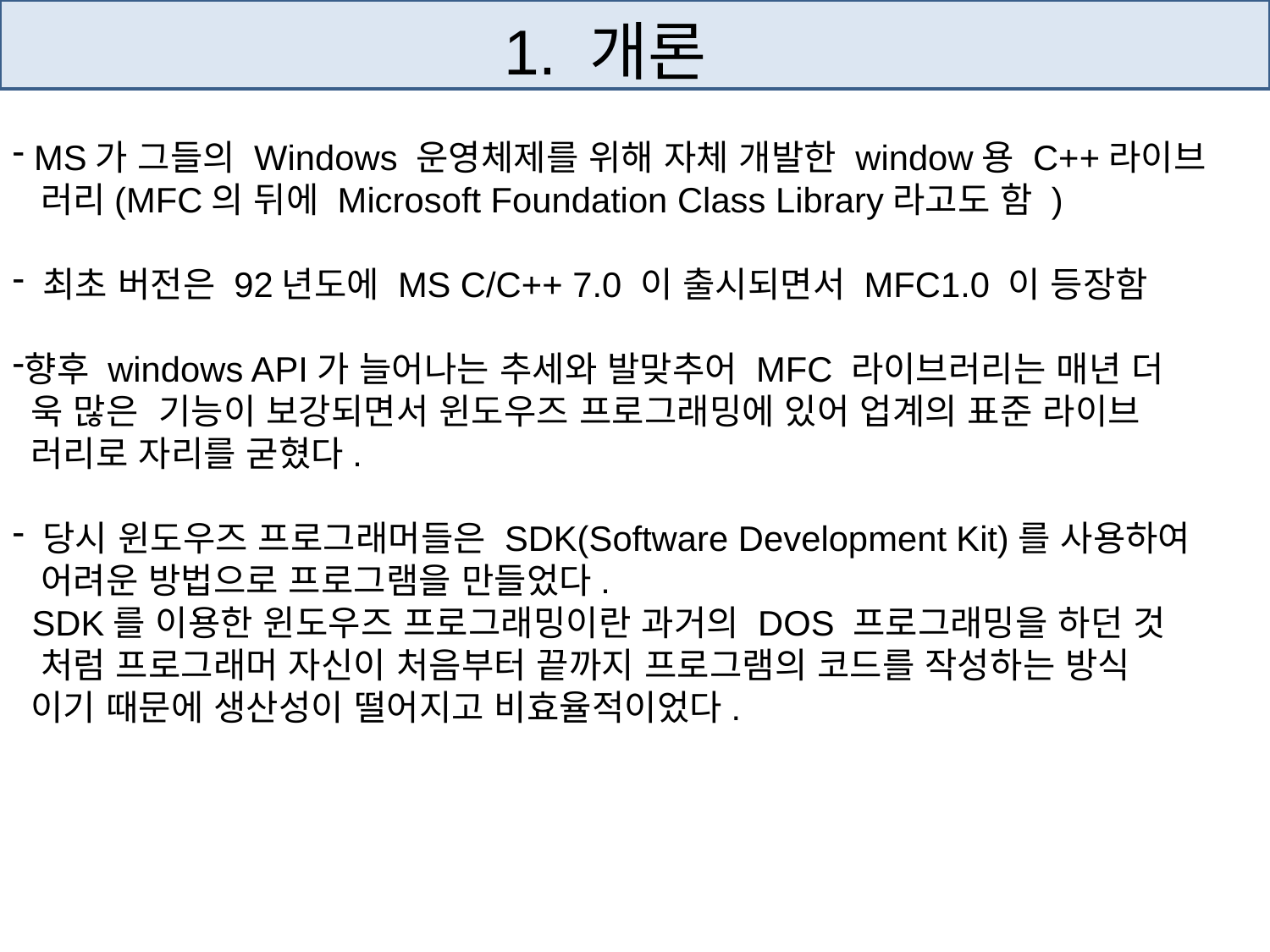

# 1. 개론
 MS가 그들의 Windows 운영체제를 위해 자체 개발한 window용 C++라이브
  러리(MFC의 뒤에 Microsoft Foundation Class Library라고도 함 )

 최초 버전은 92년도에 MS C/C++ 7.0 이 출시되면서 MFC1.0 이 등장함

향후 windows API가 늘어나는 추세와 발맞추어 MFC 라이브러리는 매년 더
 욱 많은  기능이 보강되면서 윈도우즈 프로그래밍에 있어 업계의 표준 라이브
 러리로 자리를 굳혔다.

 당시 윈도우즈 프로그래머들은 SDK(Software Development Kit)를 사용하여
  어려운 방법으로 프로그램을 만들었다.
  SDK를 이용한 윈도우즈 프로그래밍이란 과거의 DOS 프로그래밍을 하던 것
  처럼 프로그래머 자신이 처음부터 끝까지 프로그램의 코드를 작성하는 방식
 이기 때문에 생산성이 떨어지고 비효율적이었다.